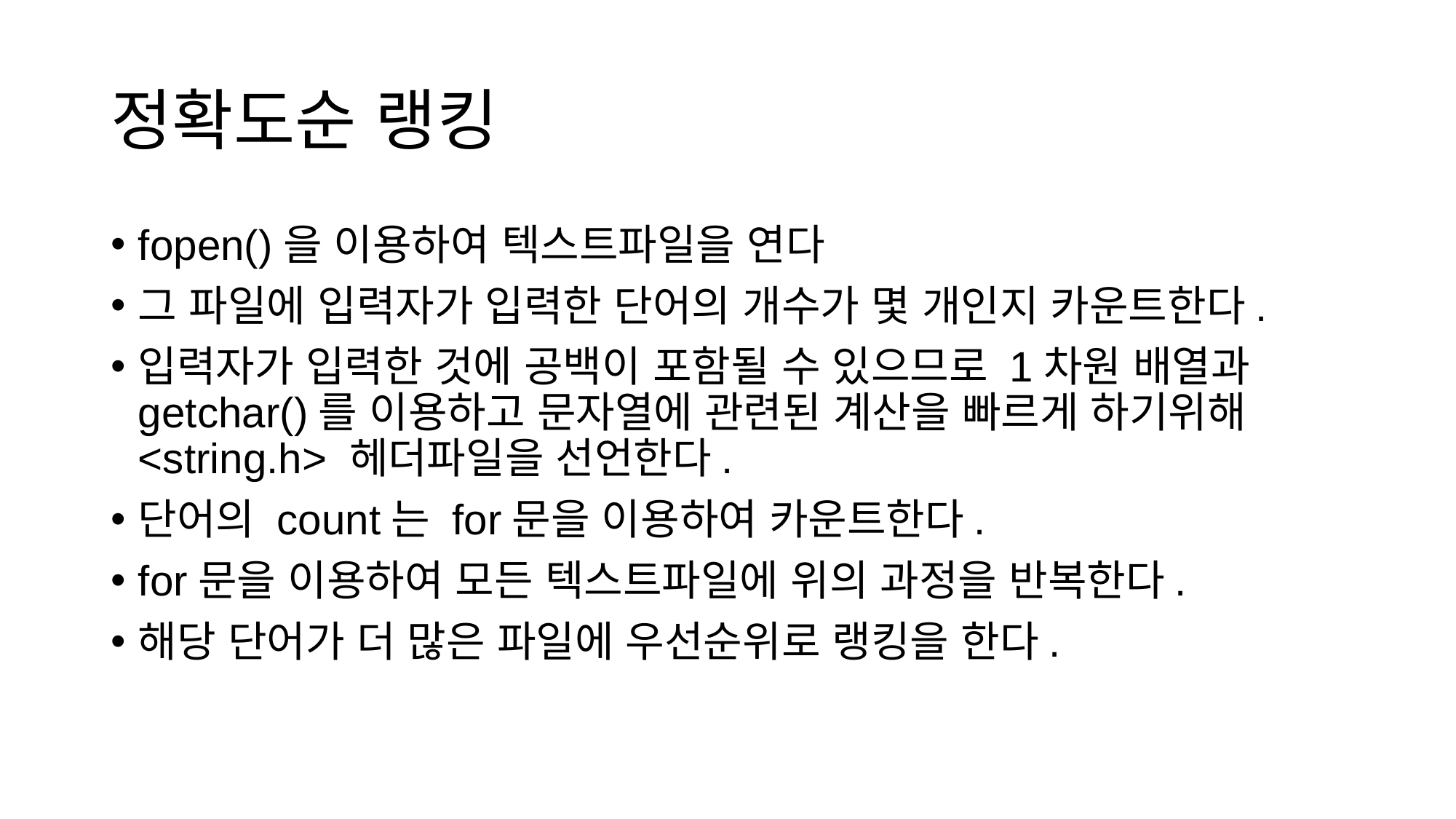

# 정확도순 랭킹
fopen()을 이용하여 텍스트파일을 연다
그 파일에 입력자가 입력한 단어의 개수가 몇 개인지 카운트한다.
입력자가 입력한 것에 공백이 포함될 수 있으므로 1차원 배열과 getchar()를 이용하고 문자열에 관련된 계산을 빠르게 하기위해 <string.h> 헤더파일을 선언한다.
단어의 count는 for문을 이용하여 카운트한다.
for문을 이용하여 모든 텍스트파일에 위의 과정을 반복한다.
해당 단어가 더 많은 파일에 우선순위로 랭킹을 한다.